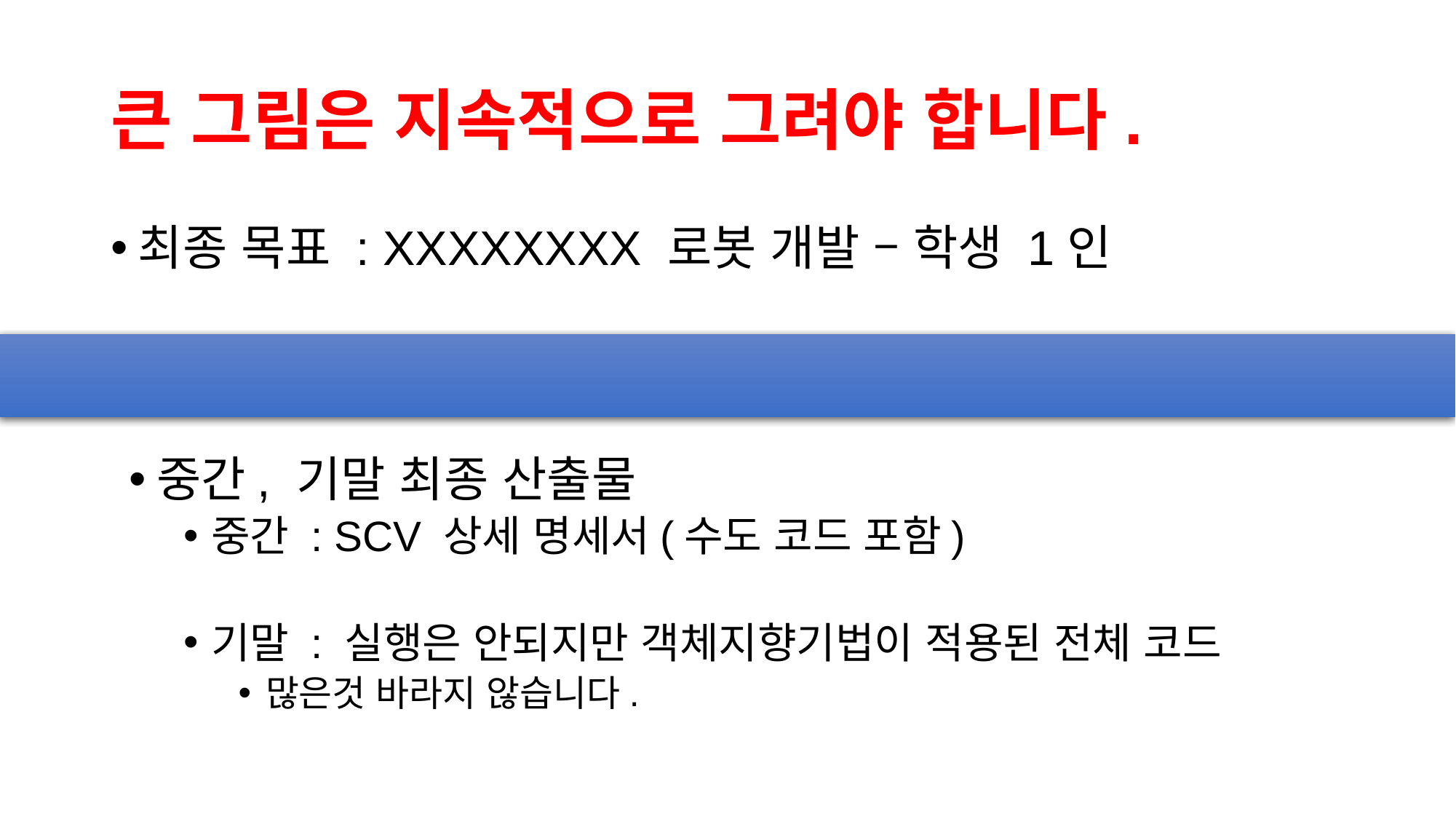

# 큰 그림은 지속적으로 그려야 합니다.
최종 목표 : XXXXXXXX 로봇 개발 – 학생 1인

중간, 기말 최종 산출물
중간 : SCV 상세 명세서(수도 코드 포함)

기말 : 실행은 안되지만 객체지향기법이 적용된 전체 코드
많은것 바라지 않습니다.